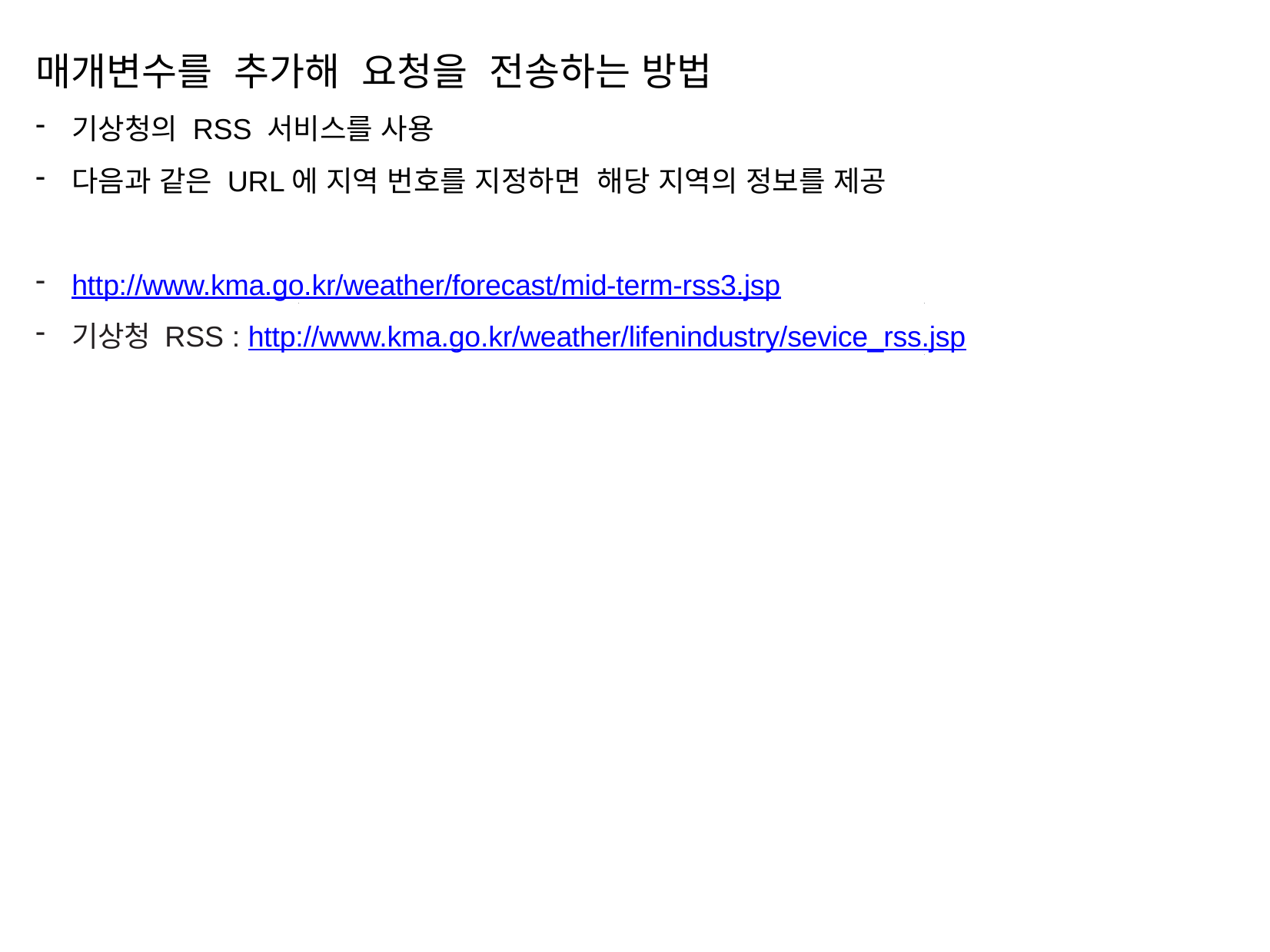

매개변수를  추가해  요청을  전송하는 방법
기상청의 RSS 서비스를 사용
다음과 같은 URL에 지역 번호를 지정하면  해당 지역의 정보를 제공

http://www.kma.go.kr/weather/forecast/mid-term-rss3.jsp
기상청 RSS : http://www.kma.go.kr/weather/lifenindustry/sevice_rss.jsp